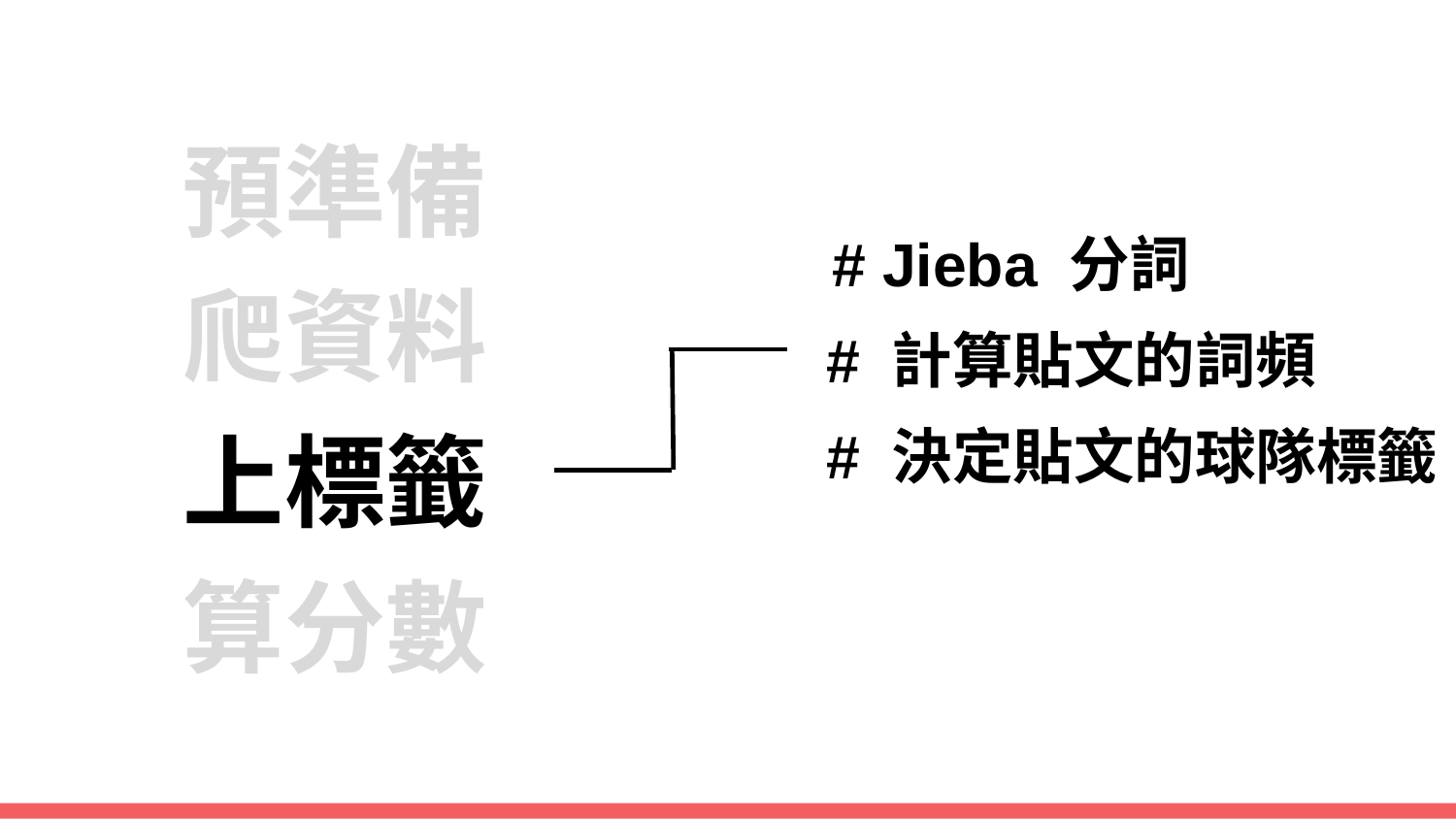

預準備
# Jieba 分詞
爬資料
# 計算貼文的詞頻
上標籤
# 決定貼文的球隊標籤
算分數